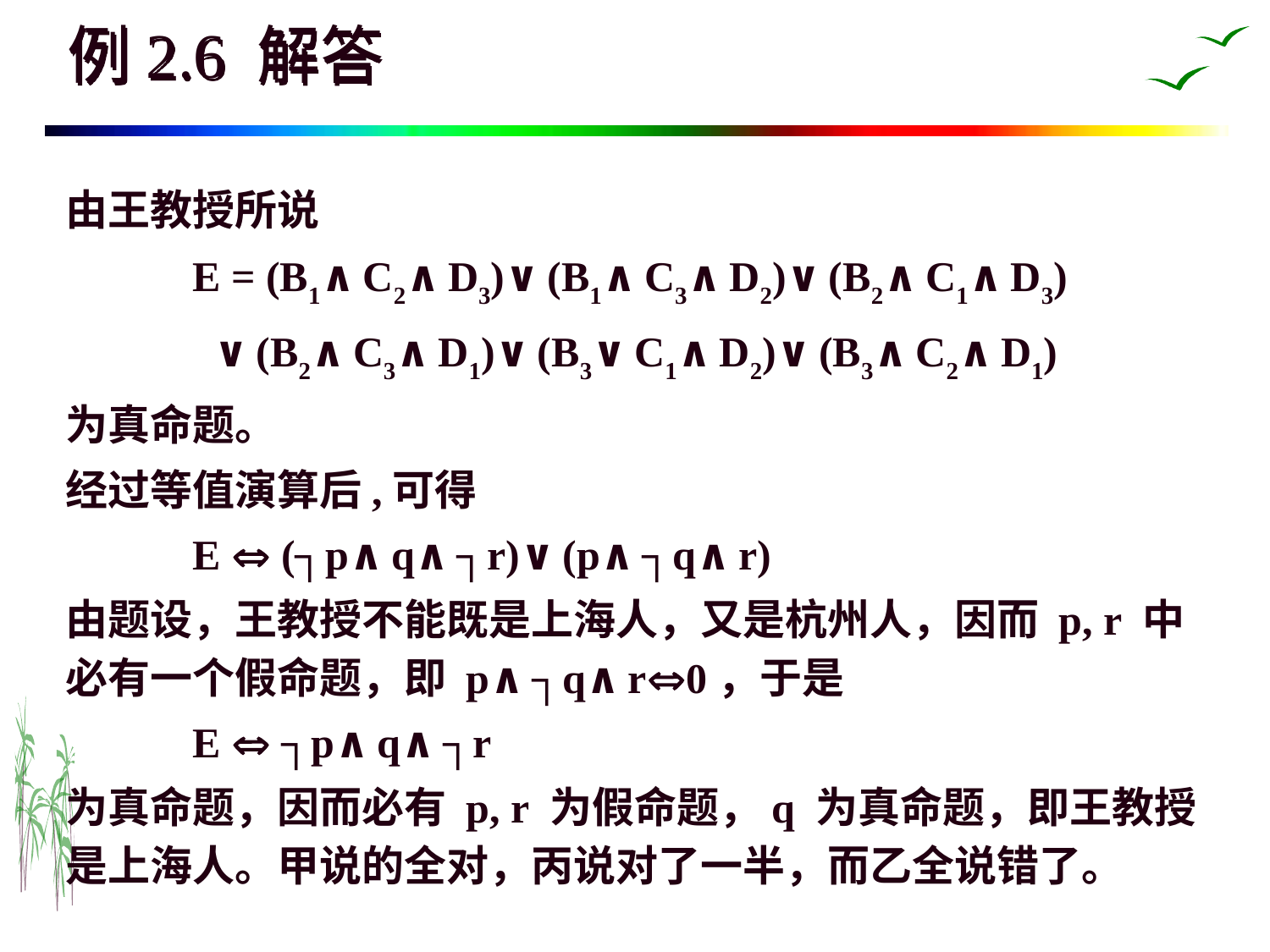

# 例2.6 解答
由王教授所说
	E = (B1∧C2∧D3)∨(B1∧C3∧D2)∨(B2∧C1∧D3)
	  ∨(B2∧C3∧D1)∨(B3∨C1∧D2)∨(B3∧C2∧D1)
为真命题。
经过等值演算后,可得
	E ⇔ (┐p∧q∧┐r)∨(p∧┐q∧r)
由题设，王教授不能既是上海人，又是杭州人，因而 p, r 中必有一个假命题，即 p∧┐q∧r⇔0，于是
	E ⇔ ┐p∧q∧┐r
为真命题，因而必有 p, r 为假命题，q 为真命题，即王教授是上海人。甲说的全对，丙说对了一半，而乙全说错了。